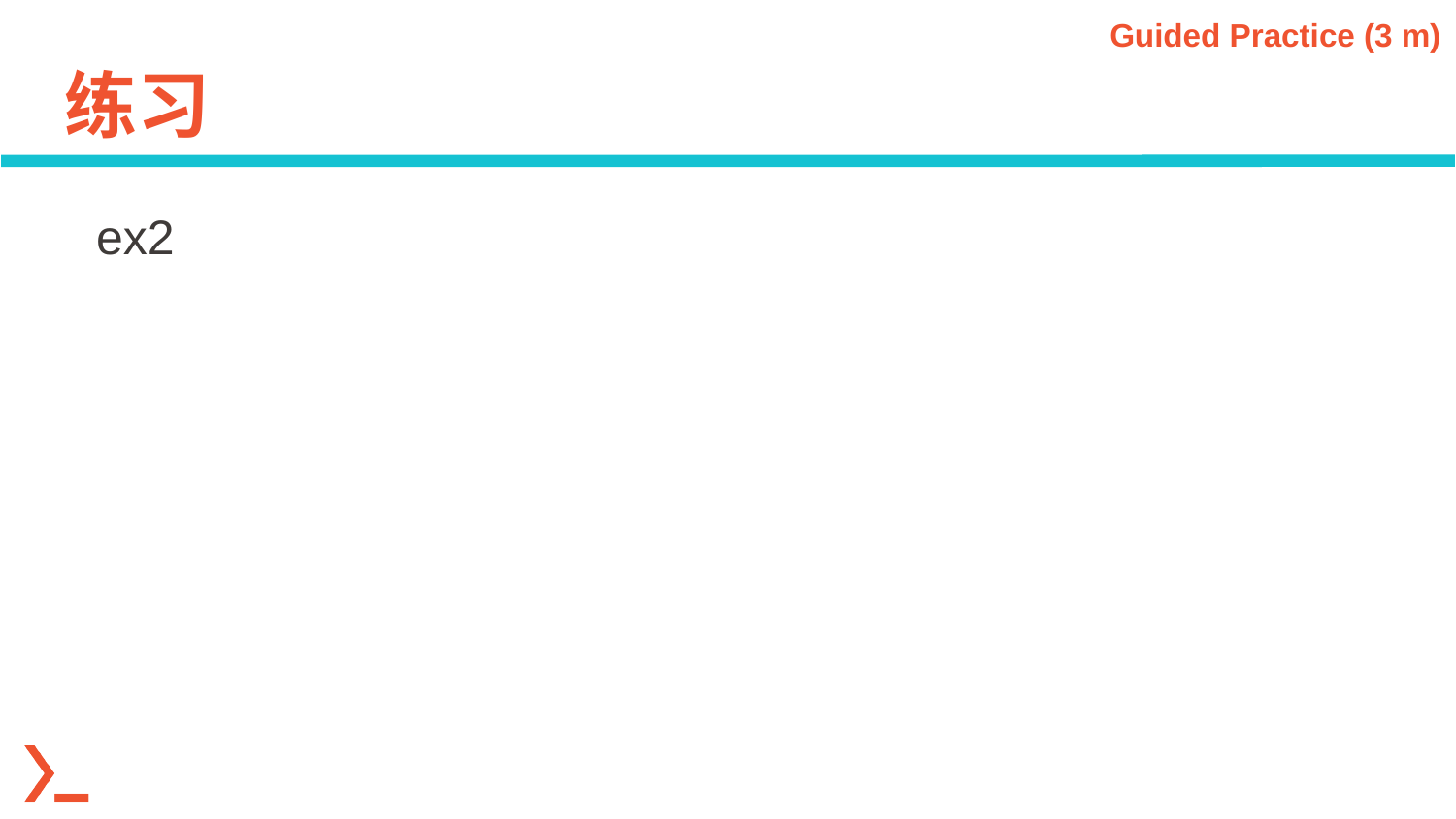

Guided Practice (3 m)
# 练习

ex2